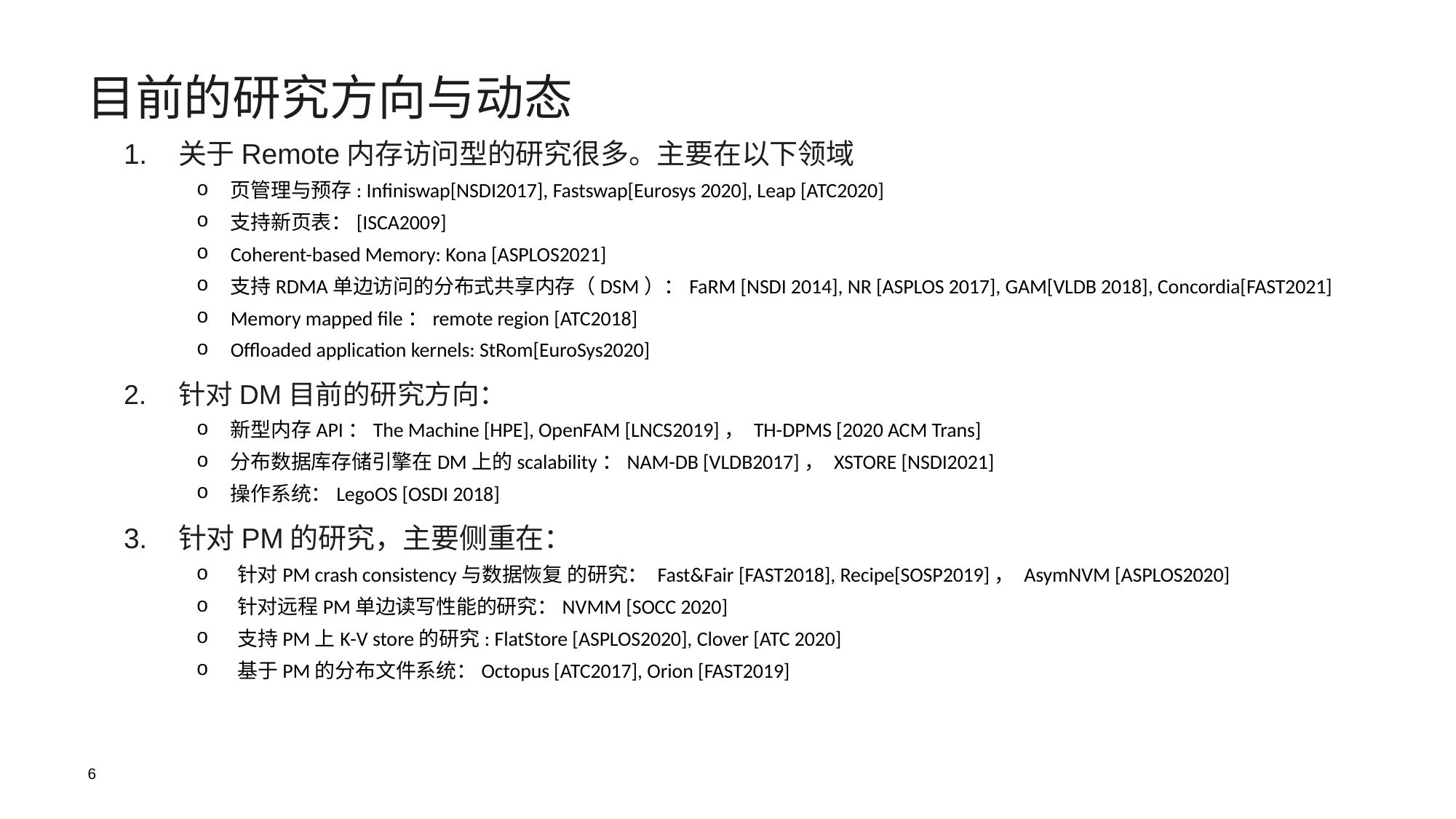

目前的研究方向与动态
关于Remote内存访问型的研究很多。主要在以下领域
页管理与预存: Infiniswap[NSDI2017], Fastswap[Eurosys 2020], Leap [ATC2020]
支持新页表：[ISCA2009]
Coherent-based Memory: Kona [ASPLOS2021]
支持RDMA单边访问的分布式共享内存（DSM）：FaRM [NSDI 2014], NR [ASPLOS 2017], GAM[VLDB 2018], Concordia[FAST2021]
Memory mapped file：remote region [ATC2018]
Offloaded application kernels: StRom[EuroSys2020]
针对DM目前的研究方向：
新型内存API：The Machine [HPE], OpenFAM [LNCS2019]， TH-DPMS [2020 ACM Trans]
分布数据库存储引擎在DM上的scalability：NAM-DB [VLDB2017]， XSTORE [NSDI2021]
操作系统：LegoOS [OSDI 2018]
针对PM的研究，主要侧重在：
针对PM crash consistency与数据恢复 的研究： Fast&Fair [FAST2018], Recipe[SOSP2019]， AsymNVM [ASPLOS2020]
针对远程PM单边读写性能的研究：NVMM [SOCC 2020]
支持PM上K-V store的研究: FlatStore [ASPLOS2020], Clover [ATC 2020]
基于PM的分布文件系统：Octopus [ATC2017], Orion [FAST2019]

6